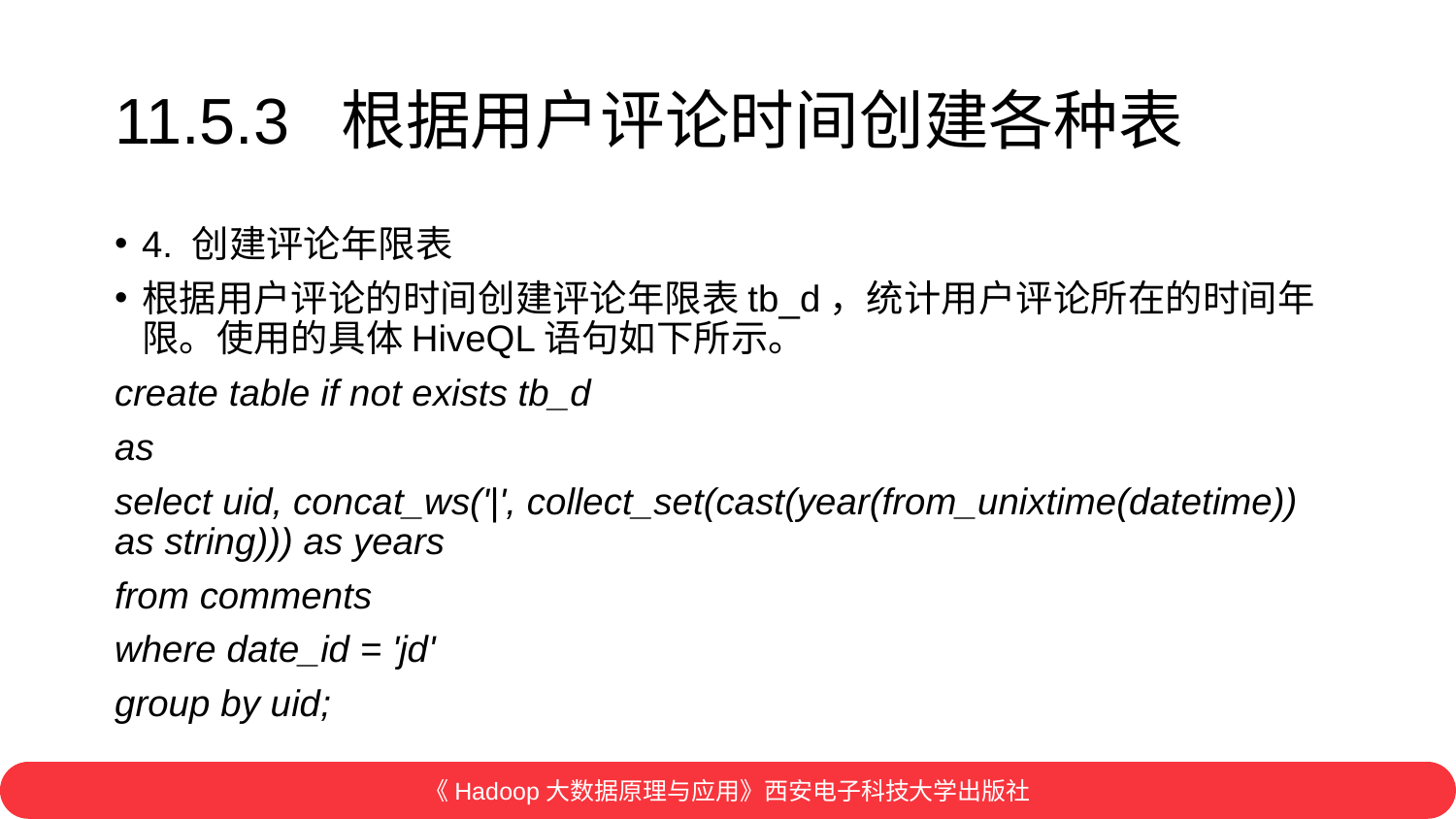

# 11.5.3  根据用户评论时间创建各种表
4. 创建评论年限表
根据用户评论的时间创建评论年限表tb_d，统计用户评论所在的时间年限。使用的具体HiveQL语句如下所示。
create table if not exists tb_d
as
select uid, concat_ws('|', collect_set(cast(year(from_unixtime(datetime)) as string))) as years
from comments
where date_id = 'jd'
group by uid;